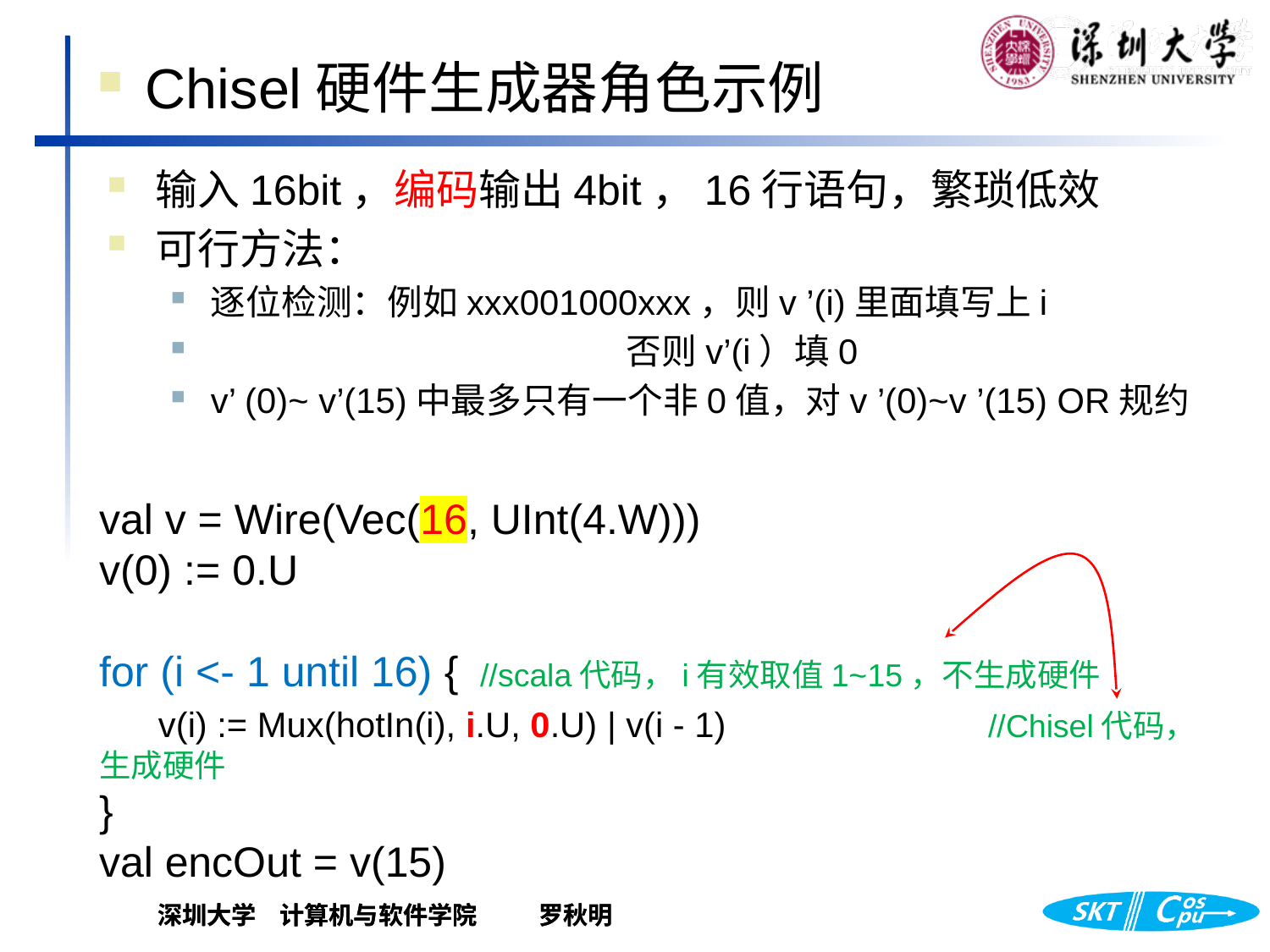

Chisel硬件生成器角色示例
输入16bit，编码输出4bit，16行语句，繁琐低效
可行方法：
逐位检测：例如xxx001000xxx，则v ’(i)里面填写上i
                                                    否则v’(i）填0
v’ (0)~ v’(15)中最多只有一个非0值，对v ’(0)~v ’(15) OR规约

val v = Wire(Vec(16, UInt(4.W)))
v(0) := 0.U

for (i <- 1 until 16) {	//scala代码，i有效取值1~15，不生成硬件
     v(i) := Mux(hotIn(i), i.U, 0.U) | v(i - 1) 		//Chisel代码，生成硬件
}
val encOut = v(15)